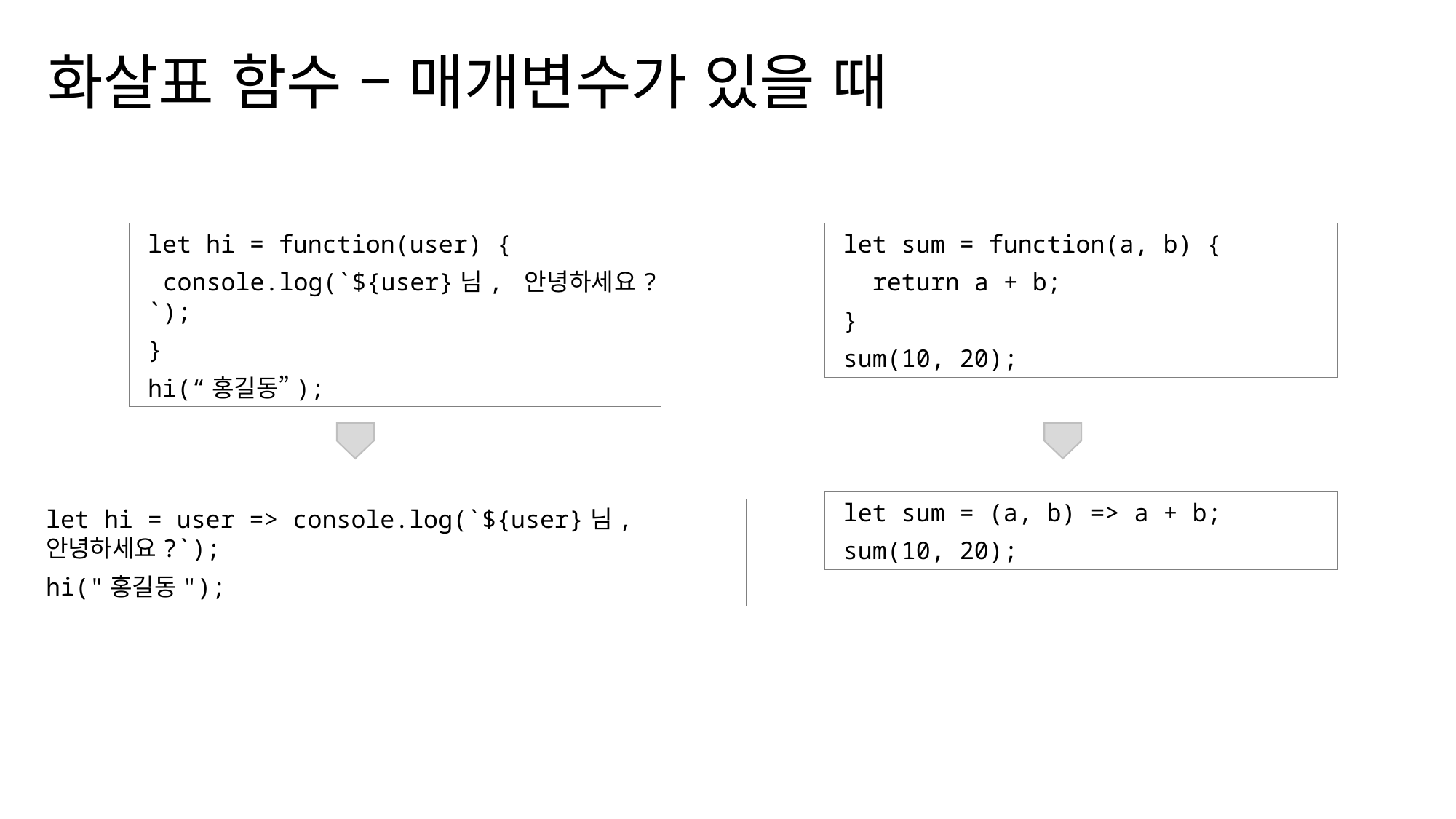

화살표 함수 – 매개변수가 있을 때
let hi = function(user) {
 console.log(`${user}님, 안녕하세요?`);
}
hi(“홍길동”);
let sum = function(a, b) {
  return a + b;
}
sum(10, 20);

let sum = (a, b) => a + b;
sum(10, 20);
let hi = user => console.log(`${user}님, 안녕하세요?`);
hi("홍길동");